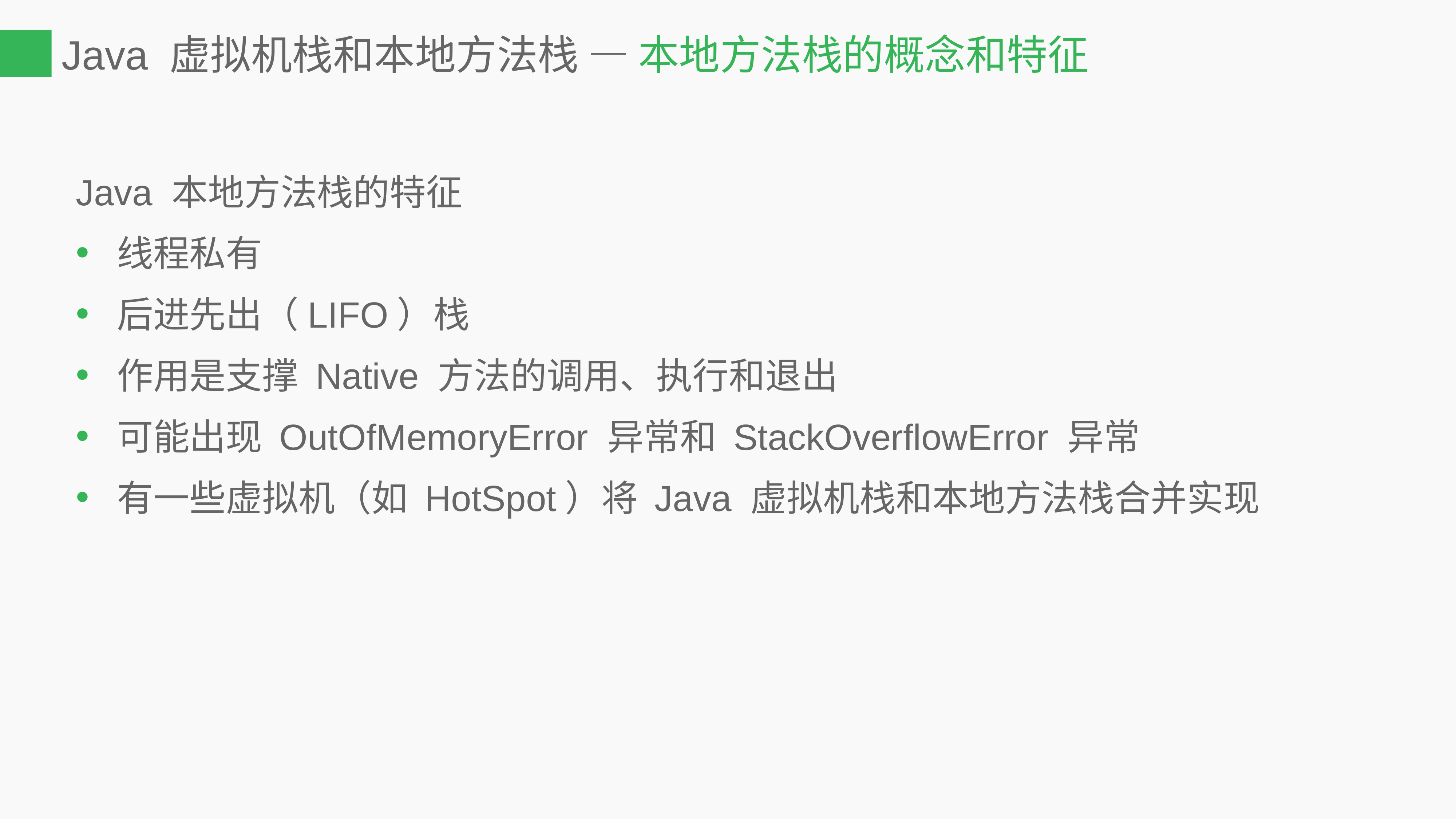

# Java 虚拟机栈和本地方法栈 — 本地方法栈的概念和特征
Java 本地方法栈的特征
线程私有
后进先出（LIFO）栈
作用是支撑 Native 方法的调用、执行和退出
可能出现 OutOfMemoryError 异常和 StackOverflowError 异常
有一些虚拟机（如 HotSpot）将 Java 虚拟机栈和本地方法栈合并实现